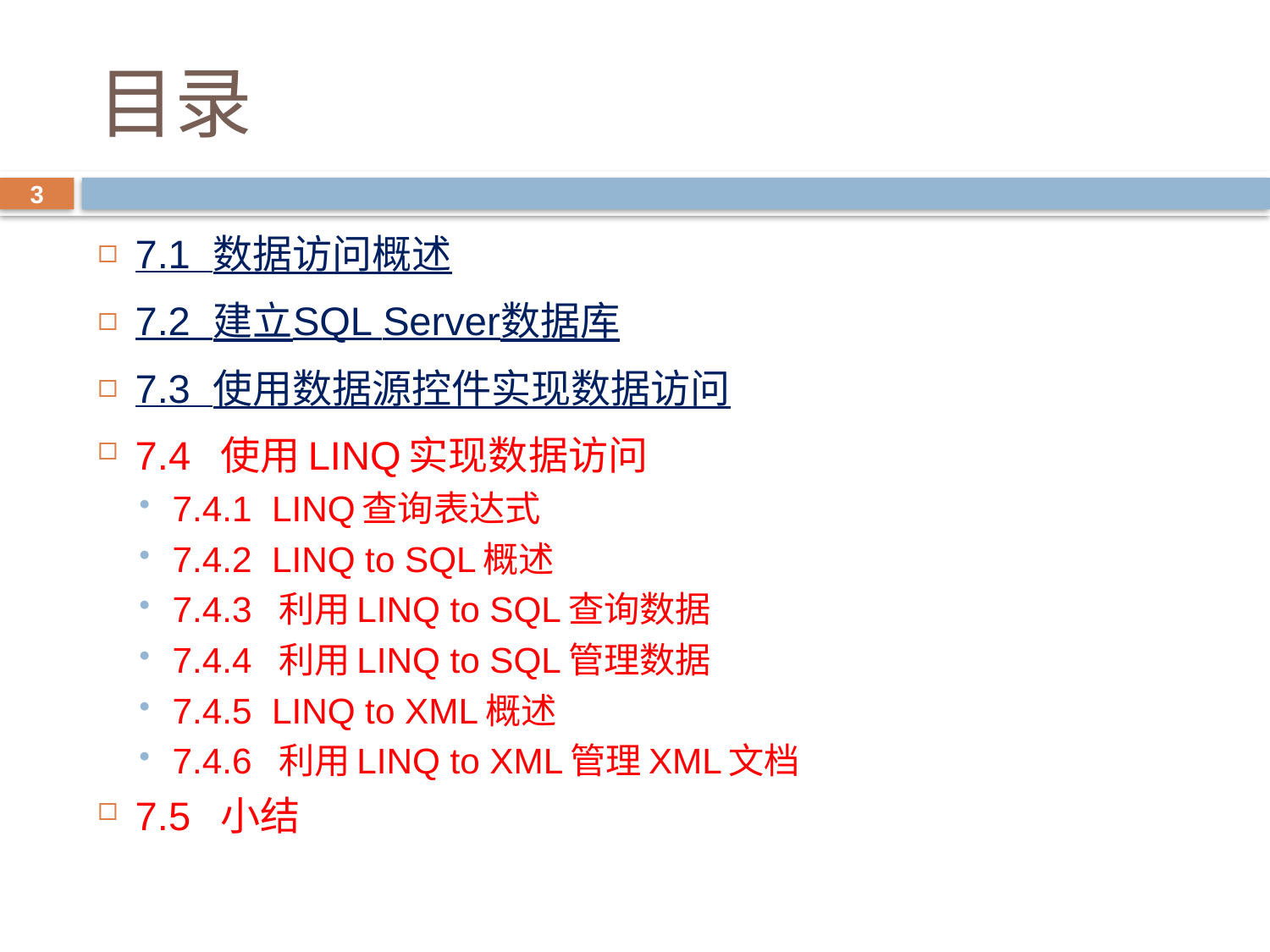

# 目录
3
7.1  数据访问概述
7.2  建立SQL Server数据库
7.3  使用数据源控件实现数据访问
7.4  使用LINQ实现数据访问
7.4.1  LINQ查询表达式
7.4.2  LINQ to SQL概述
7.4.3  利用LINQ to SQL查询数据
7.4.4  利用LINQ to SQL管理数据
7.4.5  LINQ to XML概述
7.4.6  利用LINQ to XML管理XML文档
7.5  小结